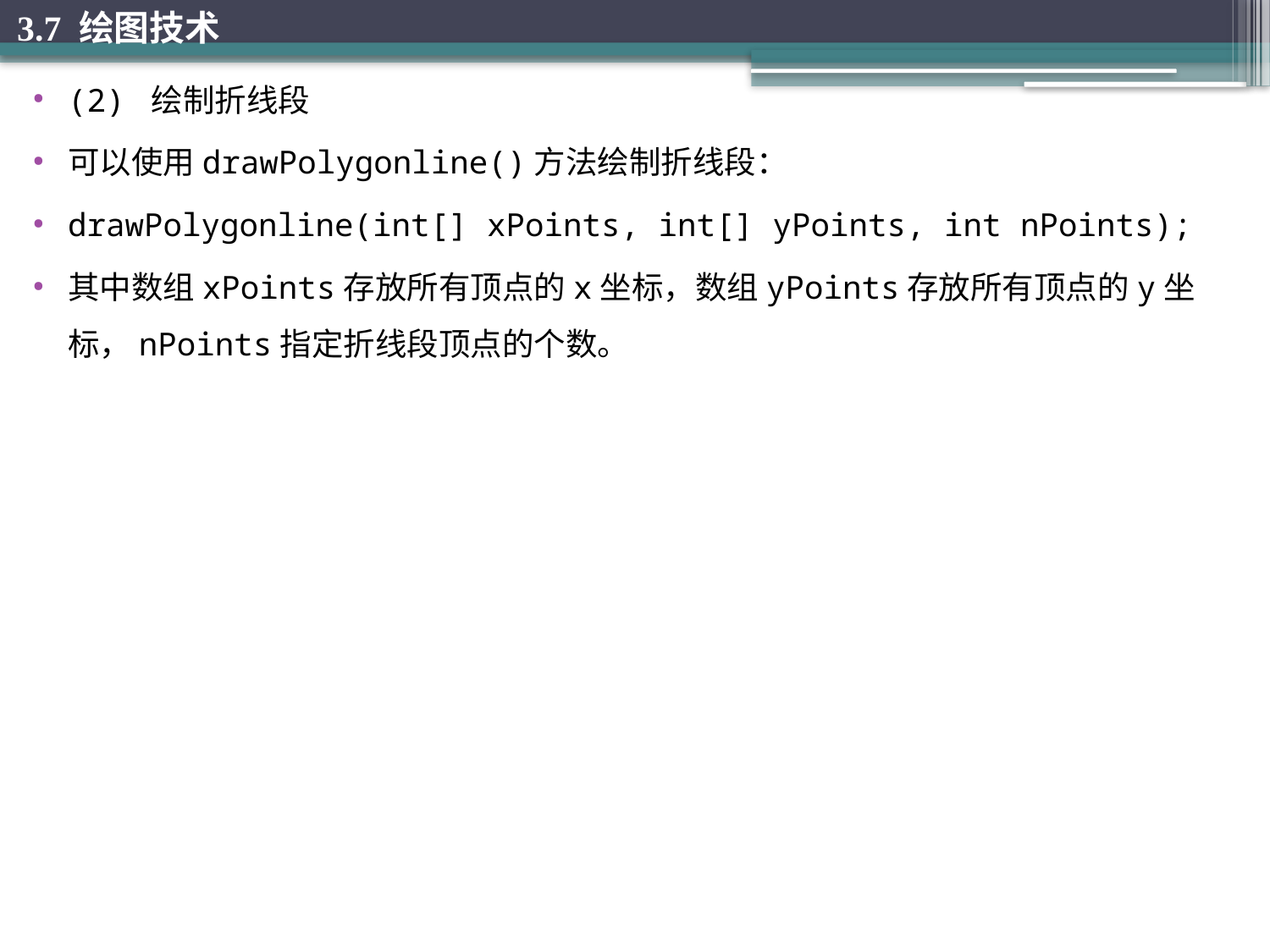

3.7 绘图技术
(2) 绘制折线段
可以使用drawPolygonline()方法绘制折线段：
drawPolygonline(int[] xPoints, int[] yPoints, int nPoints);
其中数组xPoints存放所有顶点的x坐标，数组yPoints存放所有顶点的y坐标，nPoints指定折线段顶点的个数。